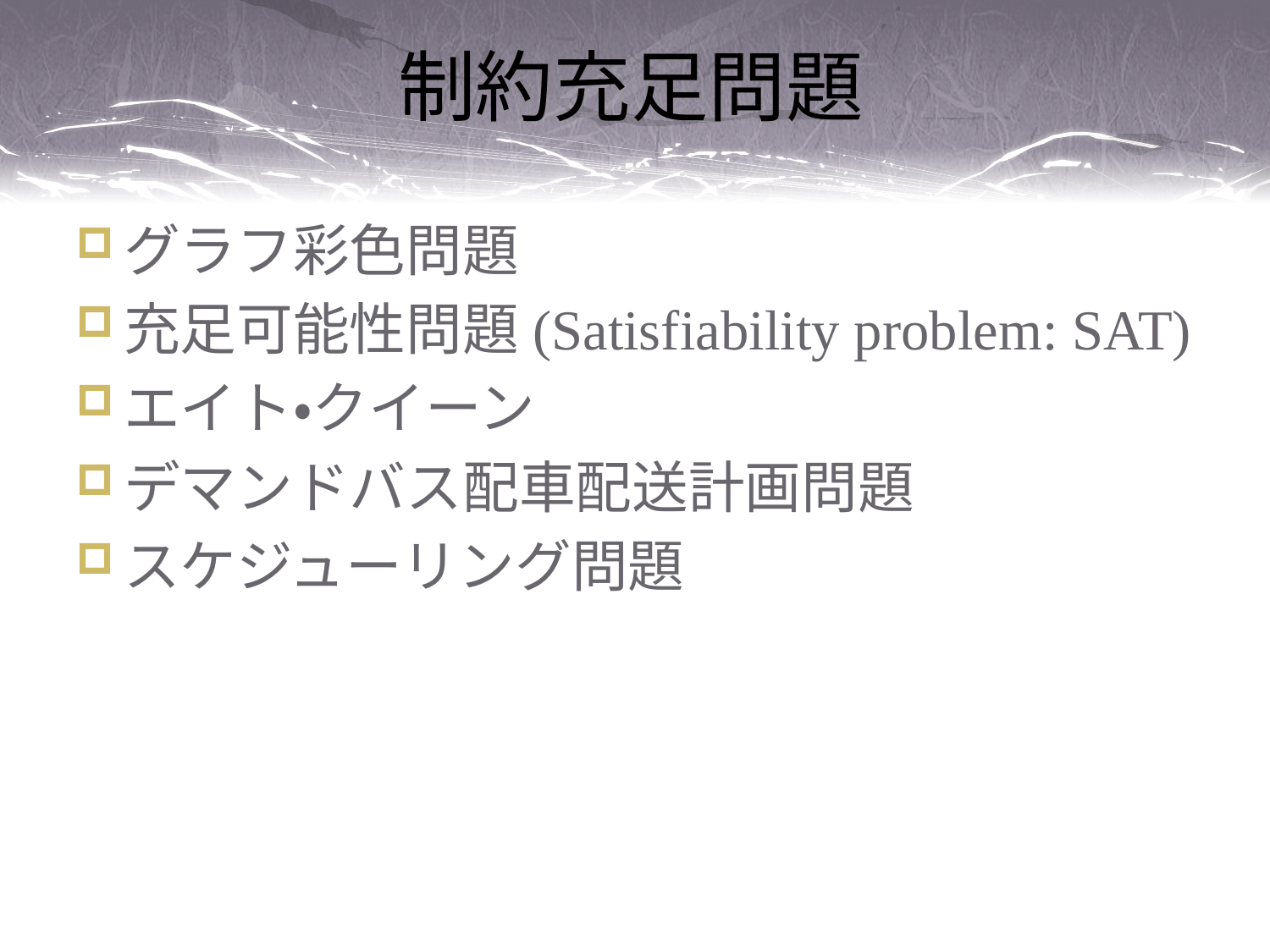

# 制約充足問題
グラフ彩色問題
充足可能性問題(Satisfiability problem: SAT)
エイト・クイーン
デマンドバス配車配送計画問題
スケジューリング問題